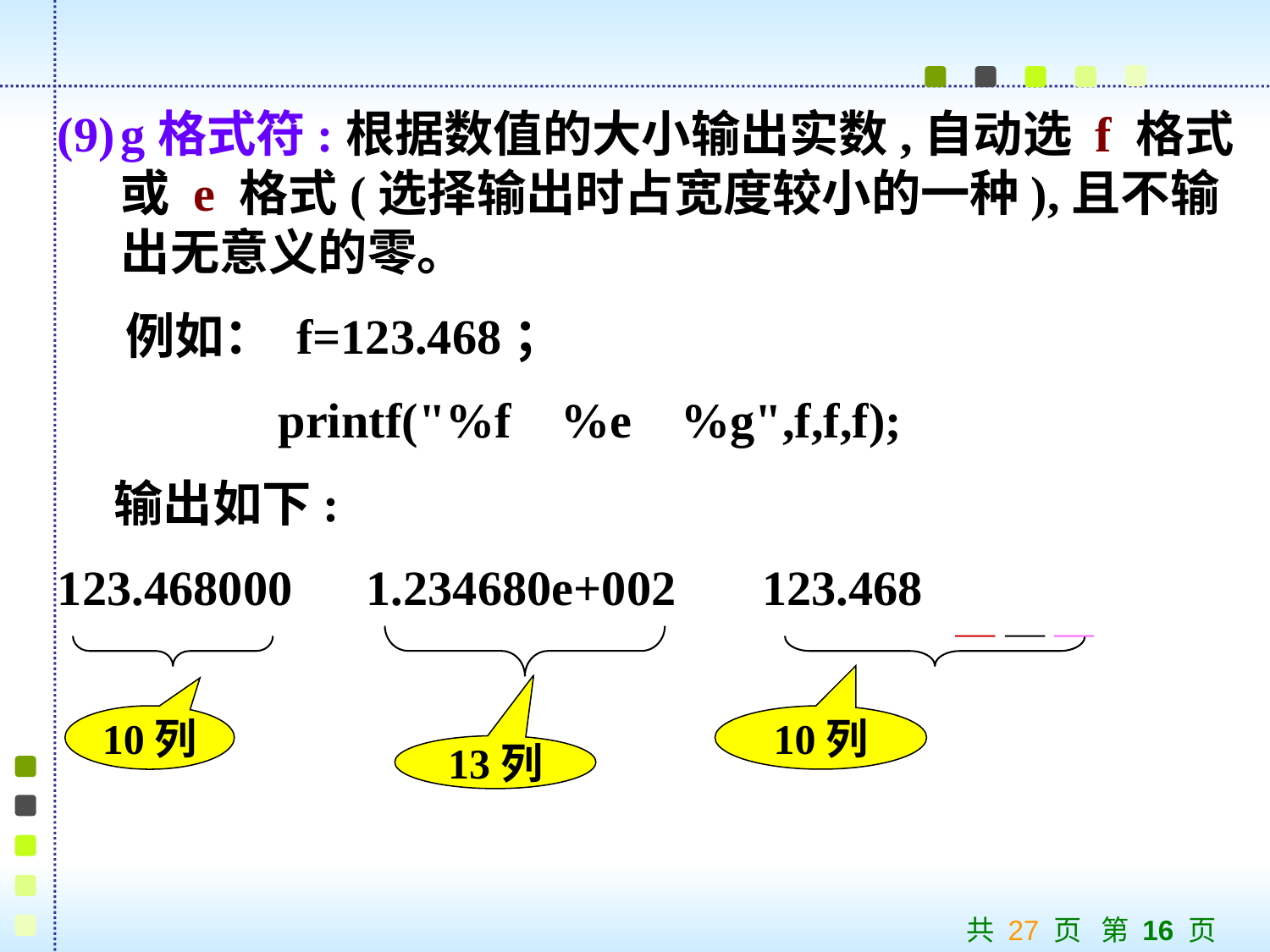

g格式符:根据数值的大小输出实数,自动选 f 格式或 e 格式(选择输出时占宽度较小的一种),且不输出无意义的零。
     例如： f=123.468；
                  printf("%f    %e    %g",f,f,f);
    输出如下:
123.468000      1.234680e+002       123.468

10列
10列
13列
共 27 页   第 16 页